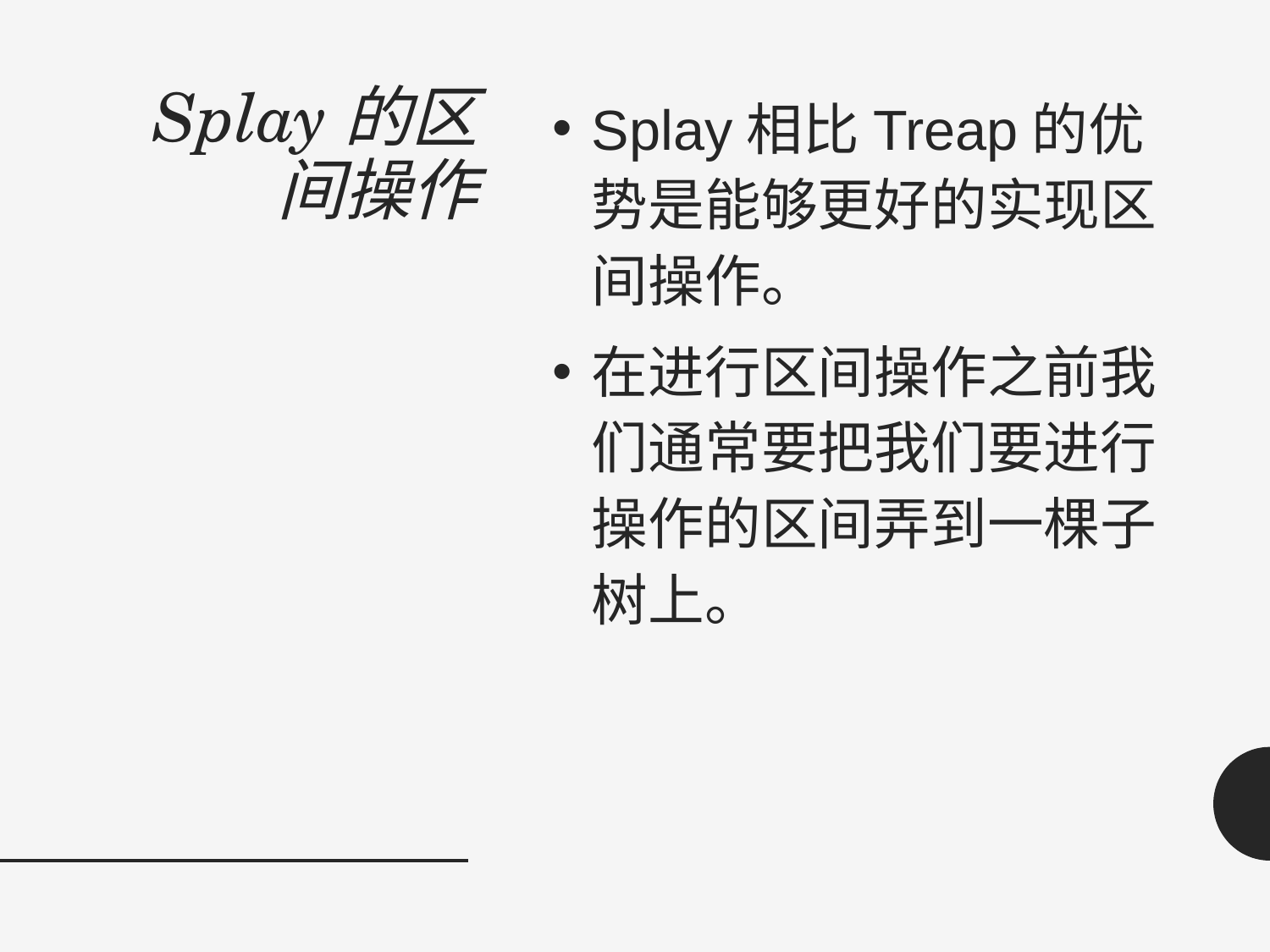

# Splay的区间操作
Splay相比Treap的优势是能够更好的实现区间操作。
在进行区间操作之前我们通常要把我们要进行操作的区间弄到一棵子树上。